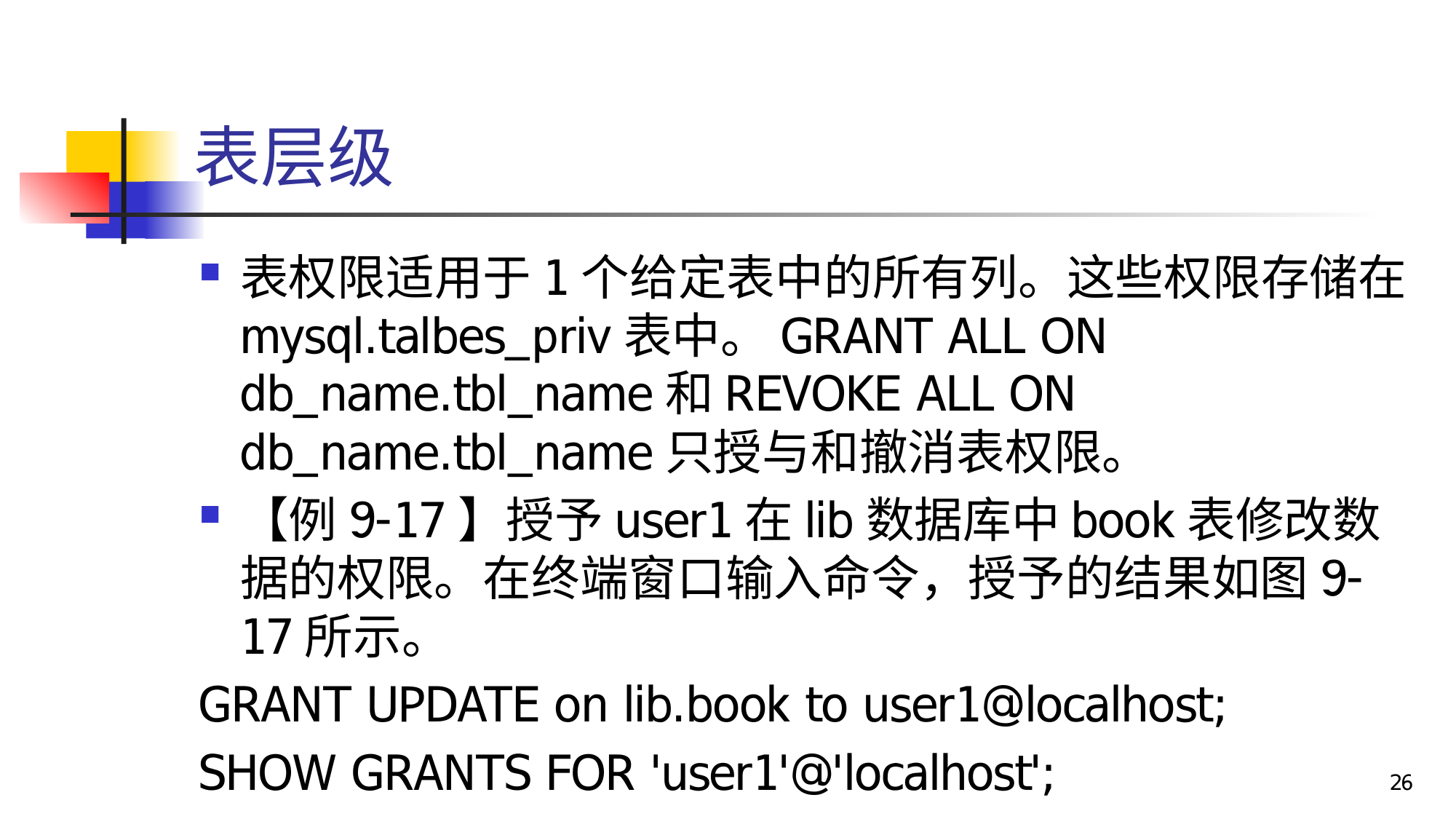

# 表层级
表权限适用于1个给定表中的所有列。这些权限存储在mysql.talbes_priv表中。GRANT ALL ON db_name.tbl_name和REVOKE ALL ON db_name.tbl_name只授与和撤消表权限。
【例9-17】授予user1在lib数据库中book表修改数据的权限。在终端窗口输入命令，授予的结果如图9-17所示。
GRANT UPDATE on lib.book to user1@localhost;
SHOW GRANTS FOR 'user1'@'localhost';

26